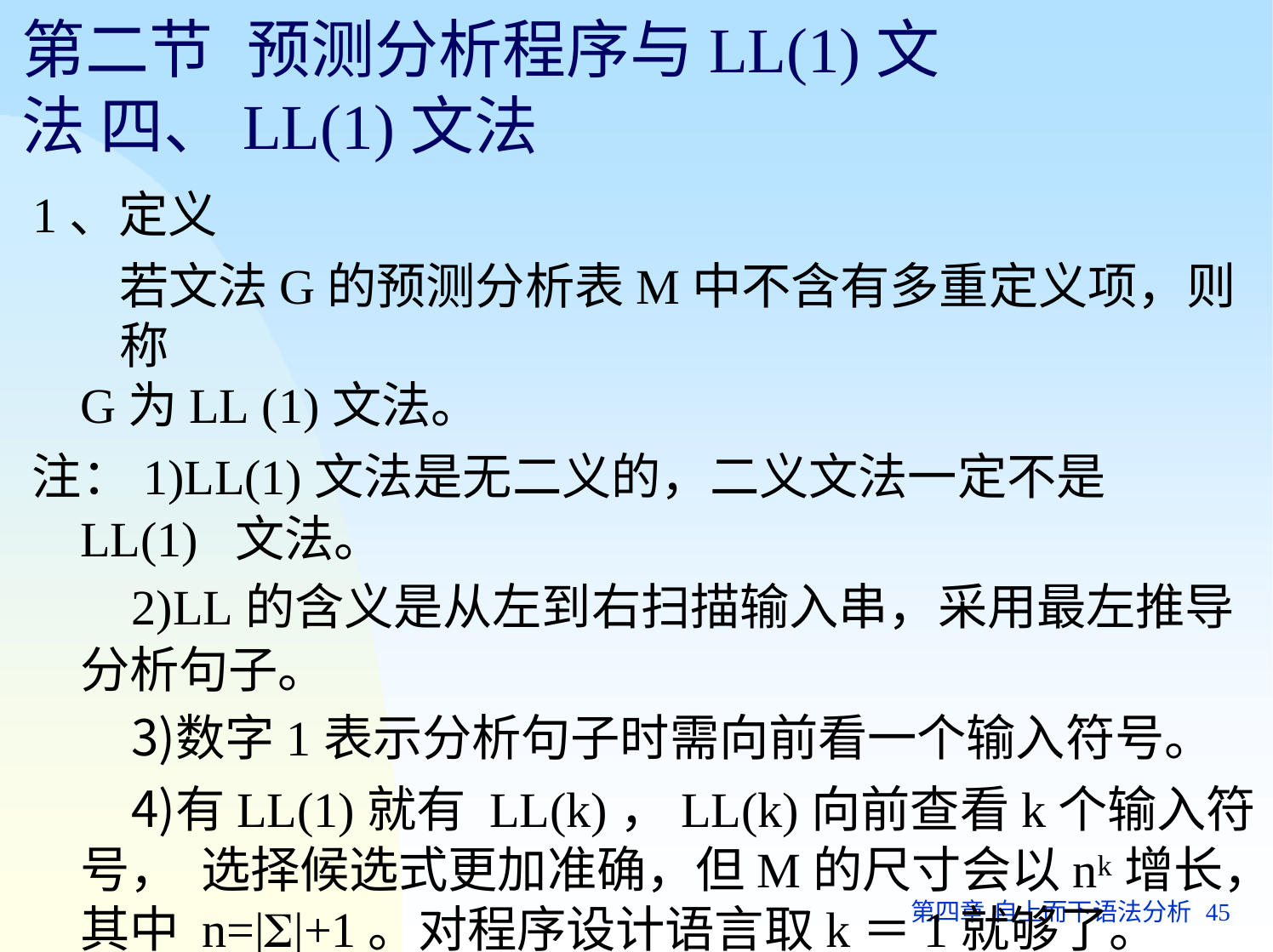

# 第二节	预测分析程序与LL(1)文法 四、LL(1)文法
1、定义
若文法G的预测分析表M中不含有多重定义项，则称
G为LL (1)文法。
注：1)LL(1)文法是无二义的，二义文法一定不是LL(1)  文法。
LL的含义是从左到右扫描输入串，采用最左推导 分析句子。
数字1表示分析句子时需向前看一个输入符号。
有LL(1)就有 LL(k)，LL(k)向前查看k个输入符号，  选择候选式更加准确，但M的尺寸会以nk增长，其中 n=|Σ|+1。对程序设计语言取k＝1就够了。
第四章 自上而下语法分析 45